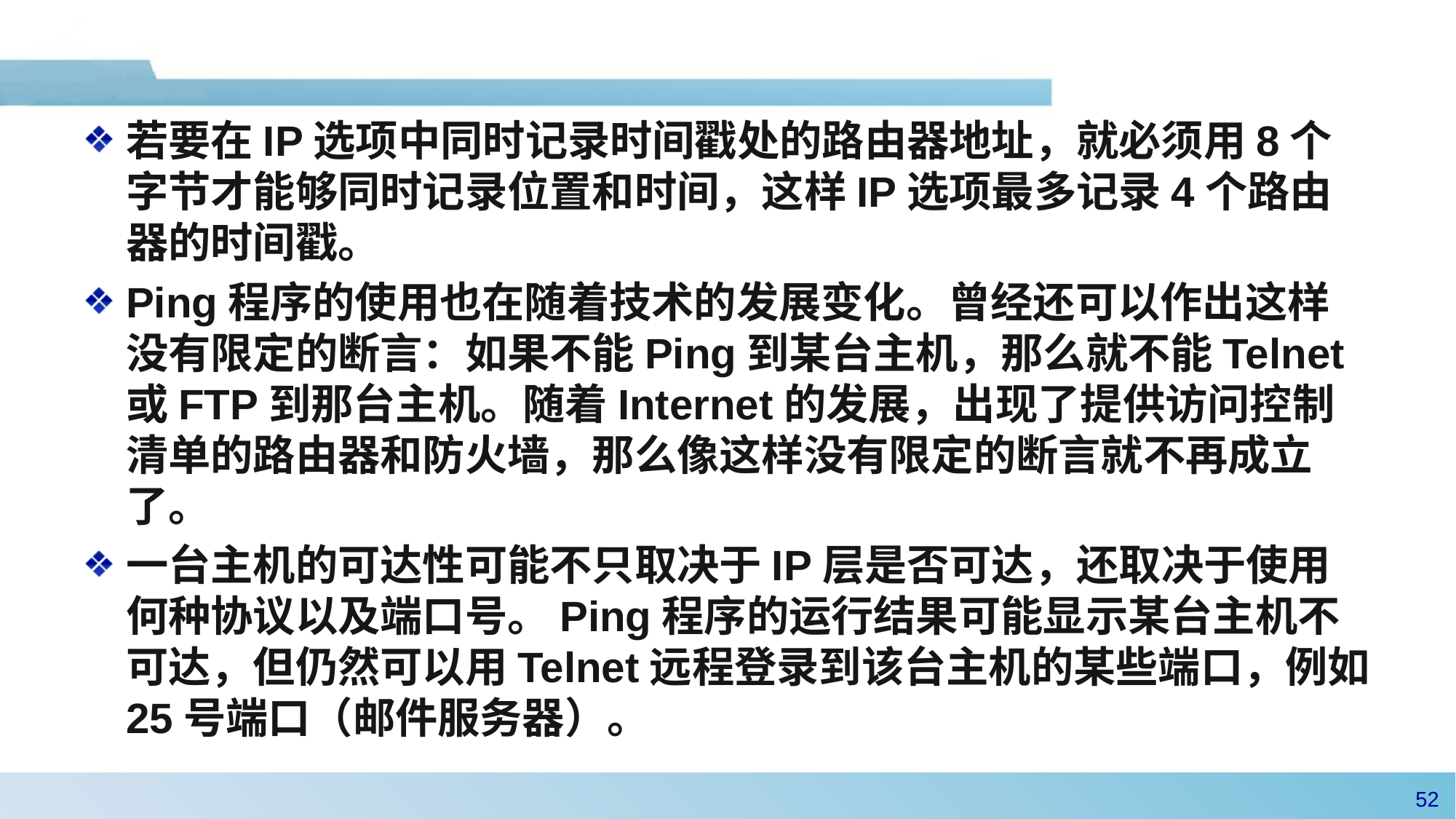

若要在IP选项中同时记录时间戳处的路由器地址，就必须用8个字节才能够同时记录位置和时间，这样IP选项最多记录4个路由器的时间戳。
Ping程序的使用也在随着技术的发展变化。曾经还可以作出这样没有限定的断言：如果不能Ping到某台主机，那么就不能Telnet或FTP到那台主机。随着Internet的发展，出现了提供访问控制清单的路由器和防火墙，那么像这样没有限定的断言就不再成立了。
一台主机的可达性可能不只取决于IP层是否可达，还取决于使用何种协议以及端口号。Ping程序的运行结果可能显示某台主机不可达，但仍然可以用Telnet远程登录到该台主机的某些端口，例如25号端口（邮件服务器）。
52